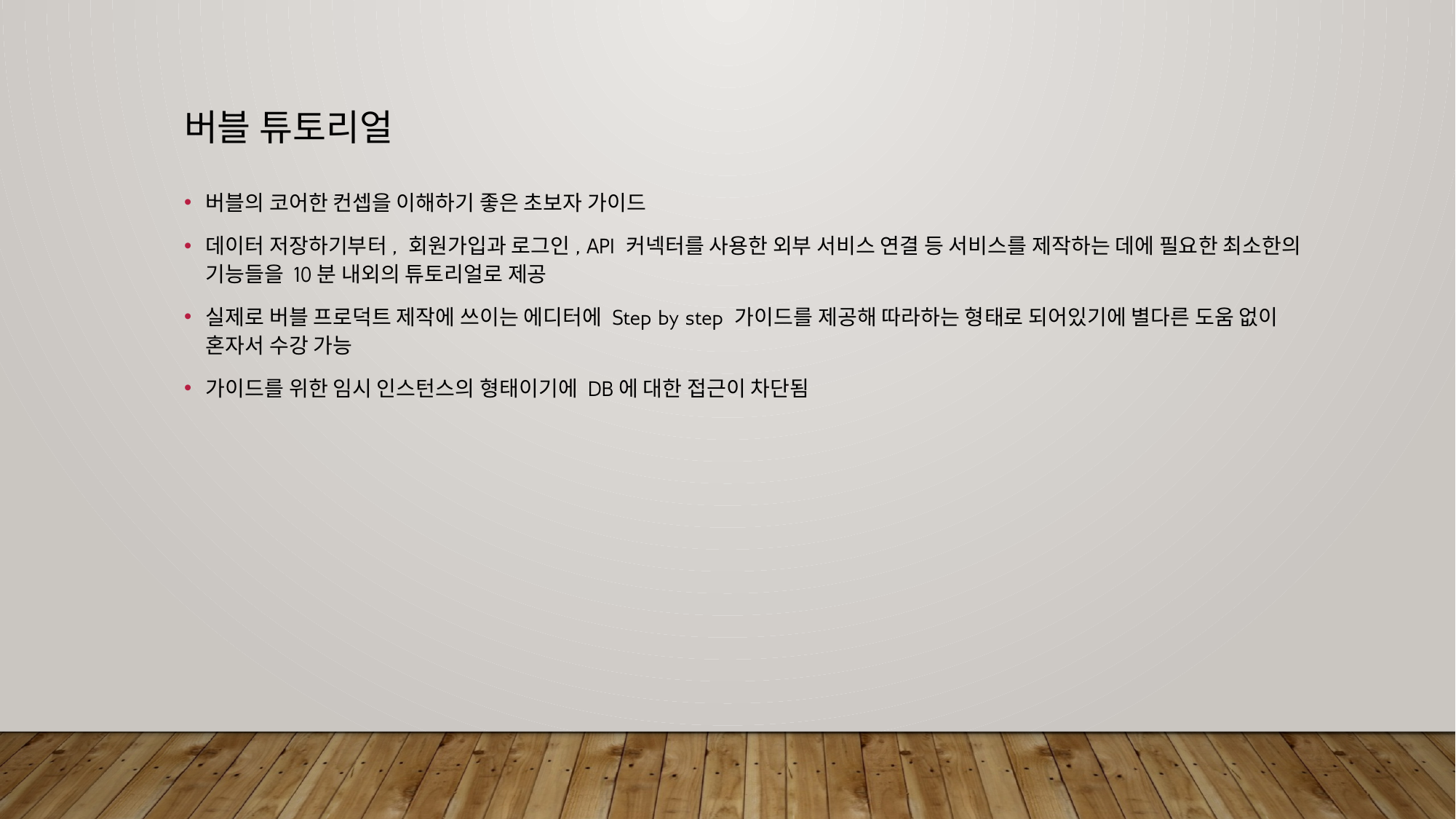

# 버블 튜토리얼
버블의 코어한 컨셉을 이해하기 좋은 초보자 가이드
데이터 저장하기부터, 회원가입과 로그인, API 커넥터를 사용한 외부 서비스 연결 등 서비스를 제작하는 데에 필요한 최소한의 기능들을 10분 내외의 튜토리얼로 제공
실제로 버블 프로덕트 제작에 쓰이는 에디터에 Step by step 가이드를 제공해 따라하는 형태로 되어있기에 별다른 도움 없이 혼자서 수강 가능
가이드를 위한 임시 인스턴스의 형태이기에 DB에 대한 접근이 차단됨